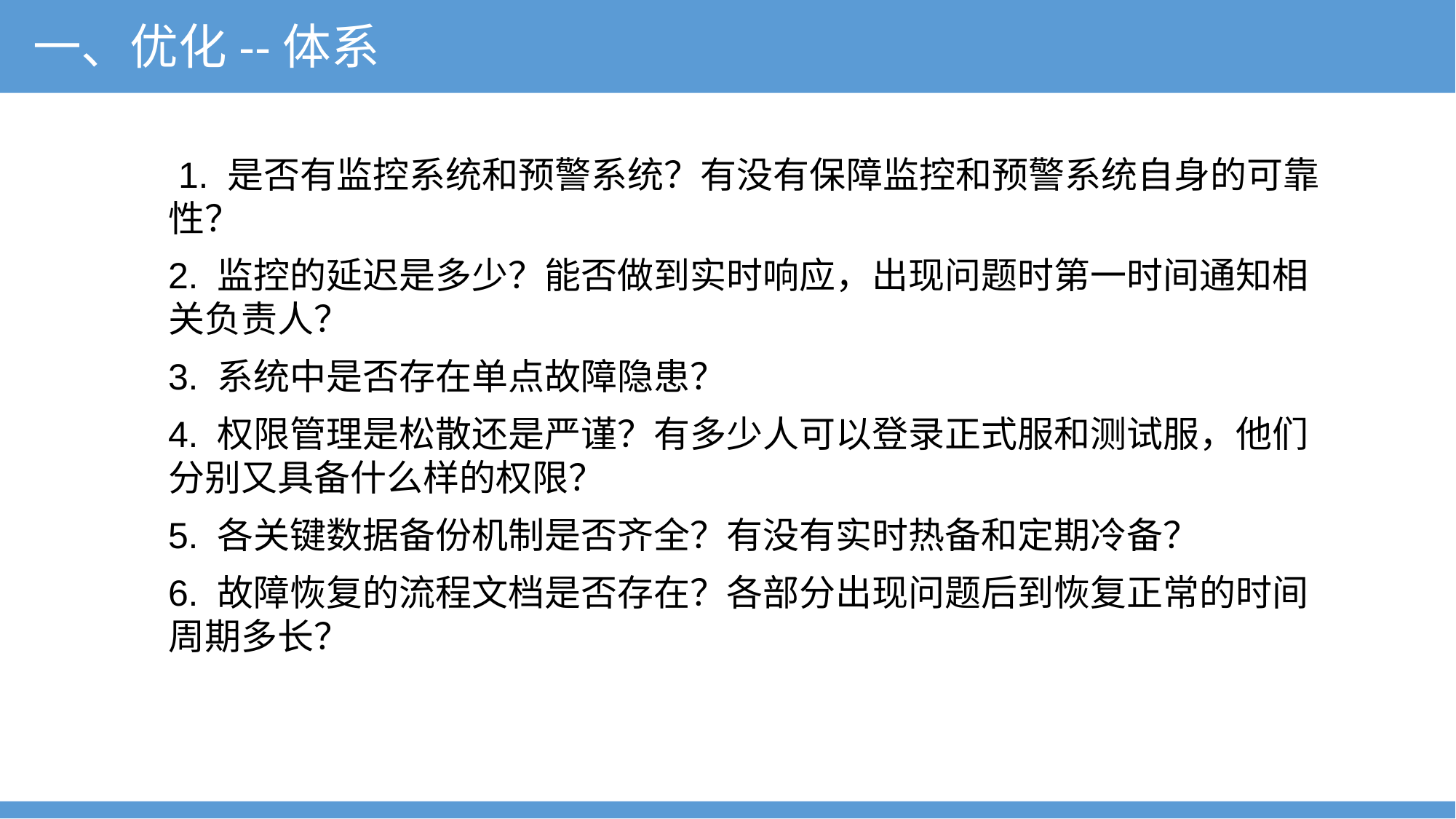

一、优化--体系
 1. 是否有监控系统和预警系统？有没有保障监控和预警系统自身的可靠性？
2. 监控的延迟是多少？能否做到实时响应，出现问题时第一时间通知相关负责人？
3. 系统中是否存在单点故障隐患？
4. 权限管理是松散还是严谨？有多少人可以登录正式服和测试服，他们分别又具备什么样的权限？
5. 各关键数据备份机制是否齐全？有没有实时热备和定期冷备？
6. 故障恢复的流程文档是否存在？各部分出现问题后到恢复正常的时间周期多长？